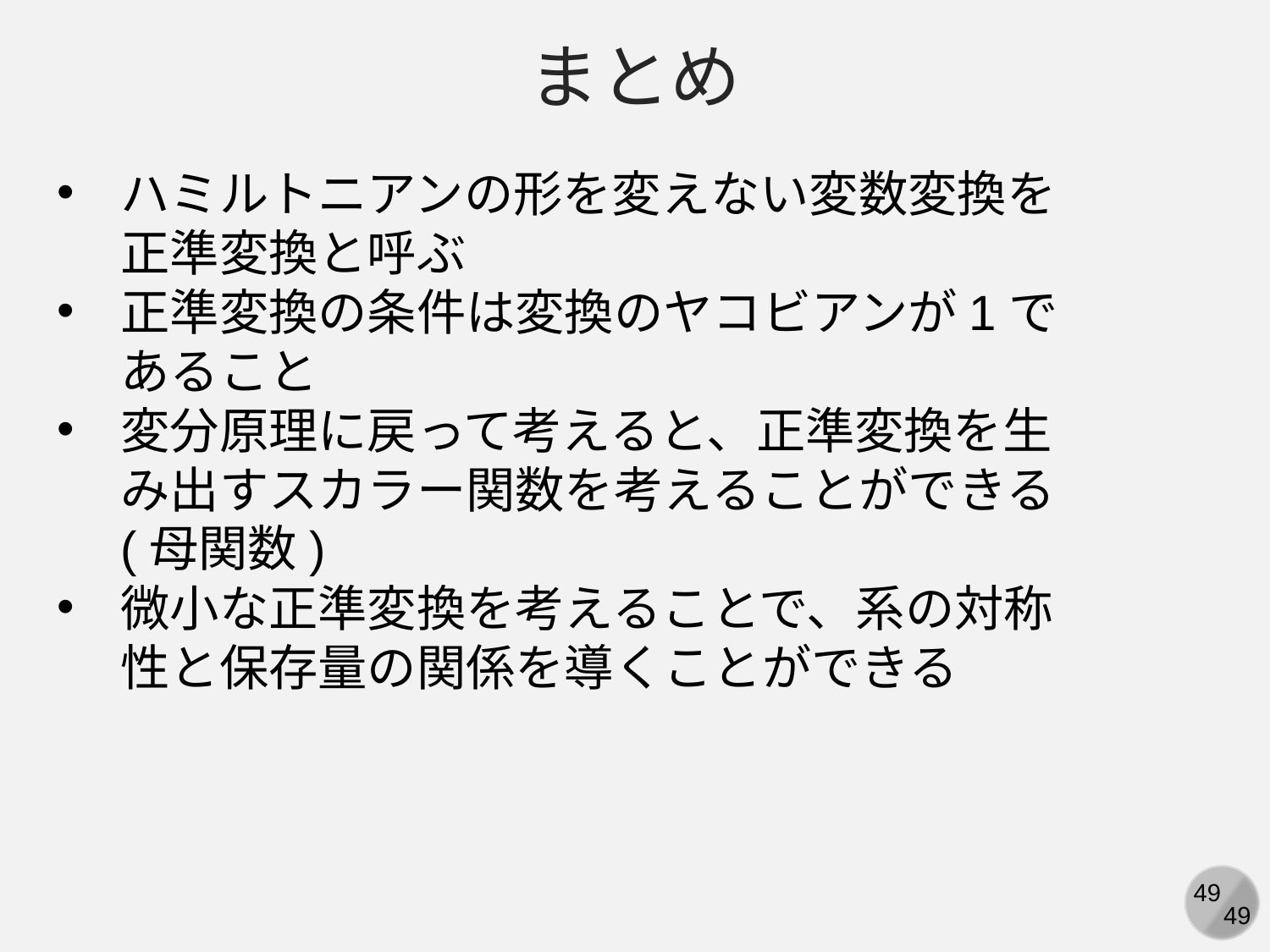

まとめ
ハミルトニアンの形を変えない変数変換を正準変換と呼ぶ
正準変換の条件は変換のヤコビアンが1であること
変分原理に戻って考えると、正準変換を生み出すスカラー関数を考えることができる(母関数)
微小な正準変換を考えることで、系の対称性と保存量の関係を導くことができる